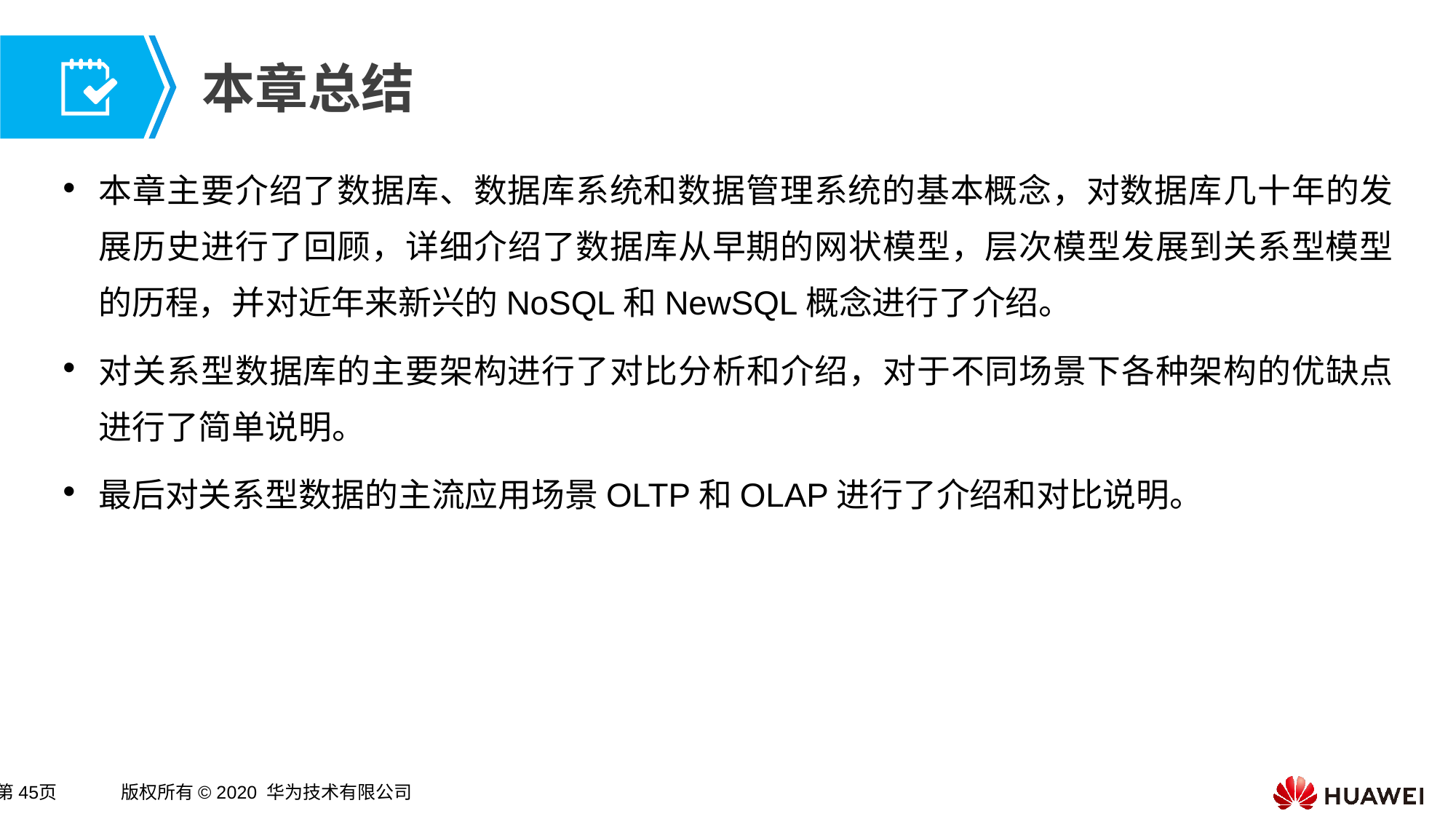

本章主要介绍了数据库、数据库系统和数据管理系统的基本概念，对数据库几十年的发展历史进行了回顾，详细介绍了数据库从早期的网状模型，层次模型发展到关系型模型的历程，并对近年来新兴的NoSQL和NewSQL概念进行了介绍。
对关系型数据库的主要架构进行了对比分析和介绍，对于不同场景下各种架构的优缺点进行了简单说明。
最后对关系型数据的主流应用场景OLTP和OLAP进行了介绍和对比说明。